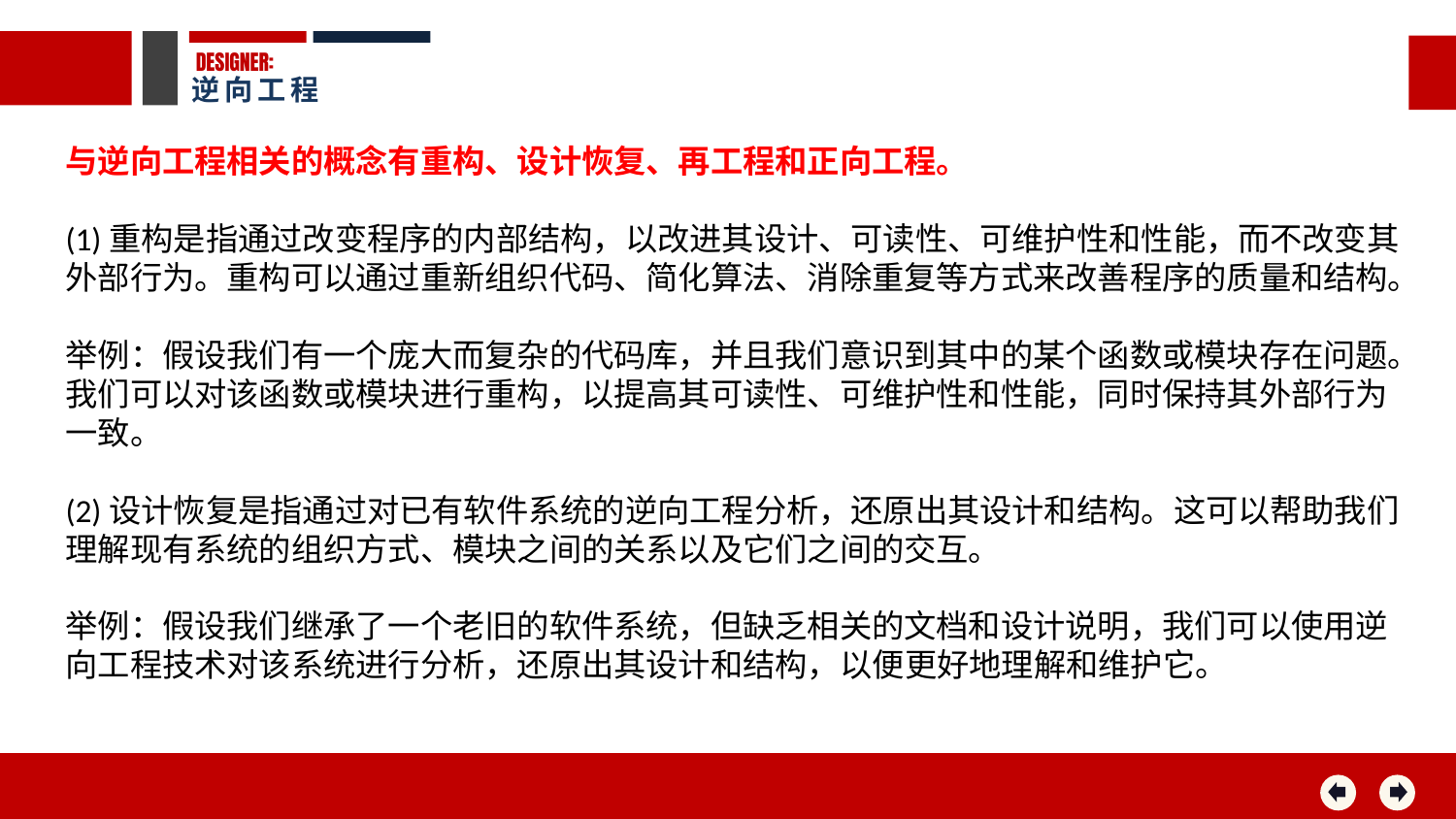

DESIGNER:
逆向工程
与逆向工程相关的概念有重构、设计恢复、再工程和正向工程。

(1)重构是指通过改变程序的内部结构，以改进其设计、可读性、可维护性和性能，而不改变其外部行为。重构可以通过重新组织代码、简化算法、消除重复等方式来改善程序的质量和结构。

举例：假设我们有一个庞大而复杂的代码库，并且我们意识到其中的某个函数或模块存在问题。我们可以对该函数或模块进行重构，以提高其可读性、可维护性和性能，同时保持其外部行为一致。

(2)设计恢复是指通过对已有软件系统的逆向工程分析，还原出其设计和结构。这可以帮助我们理解现有系统的组织方式、模块之间的关系以及它们之间的交互。

举例：假设我们继承了一个老旧的软件系统，但缺乏相关的文档和设计说明，我们可以使用逆向工程技术对该系统进行分析，还原出其设计和结构，以便更好地理解和维护它。